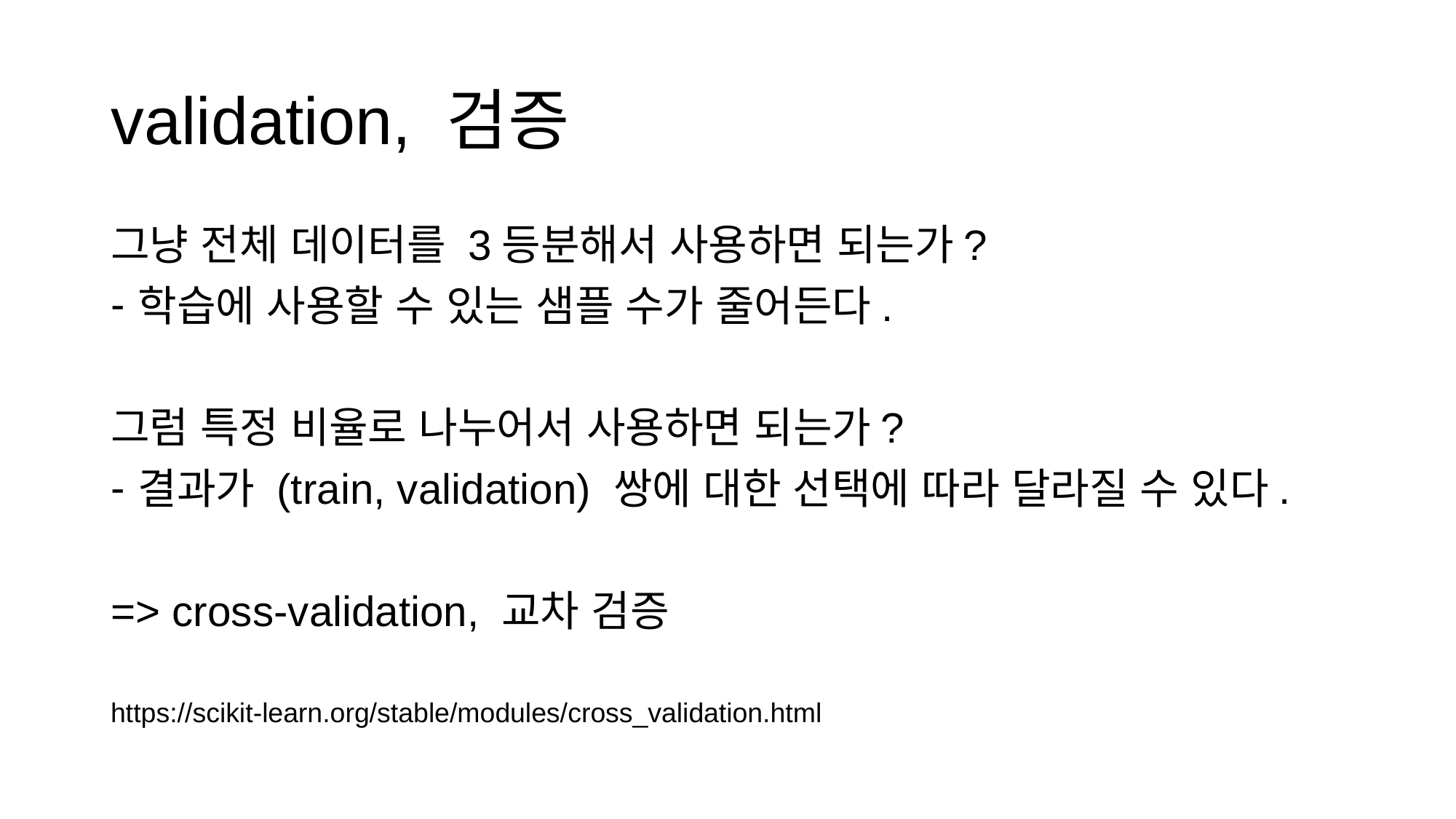

# validation, 검증
그냥 전체 데이터를 3등분해서 사용하면 되는가?
학습에 사용할 수 있는 샘플 수가 줄어든다.

그럼 특정 비율로 나누어서 사용하면 되는가?
결과가 (train, validation) 쌍에 대한 선택에 따라 달라질 수 있다.

=> cross-validation, 교차 검증
https://scikit-learn.org/stable/modules/cross_validation.html